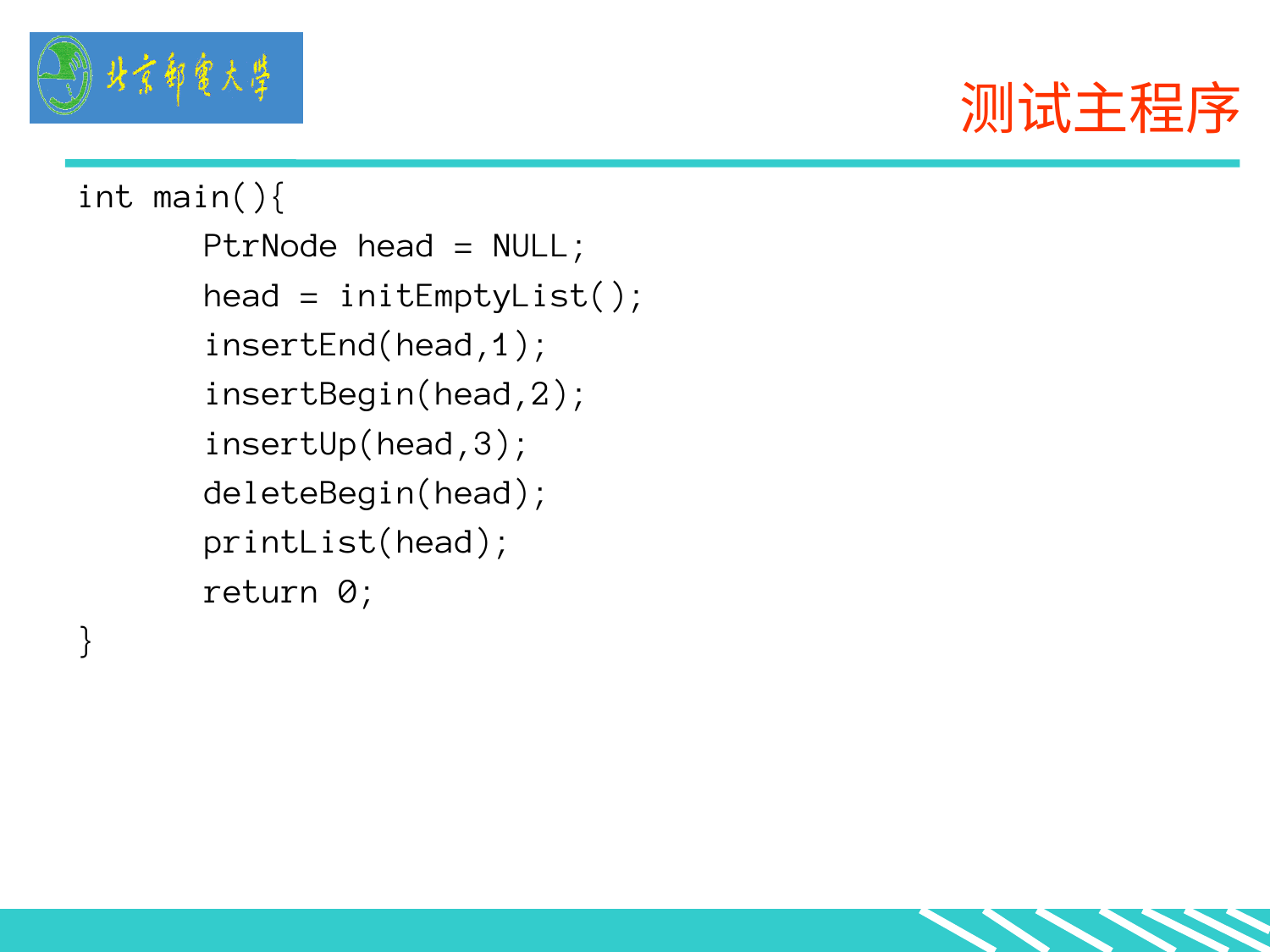

# 测试主程序
int main(){
	PtrNode head = NULL;
	head = initEmptyList();
	insertEnd(head,1);
	insertBegin(head,2);
	insertUp(head,3);
	deleteBegin(head);
	printList(head);
	return 0;
}